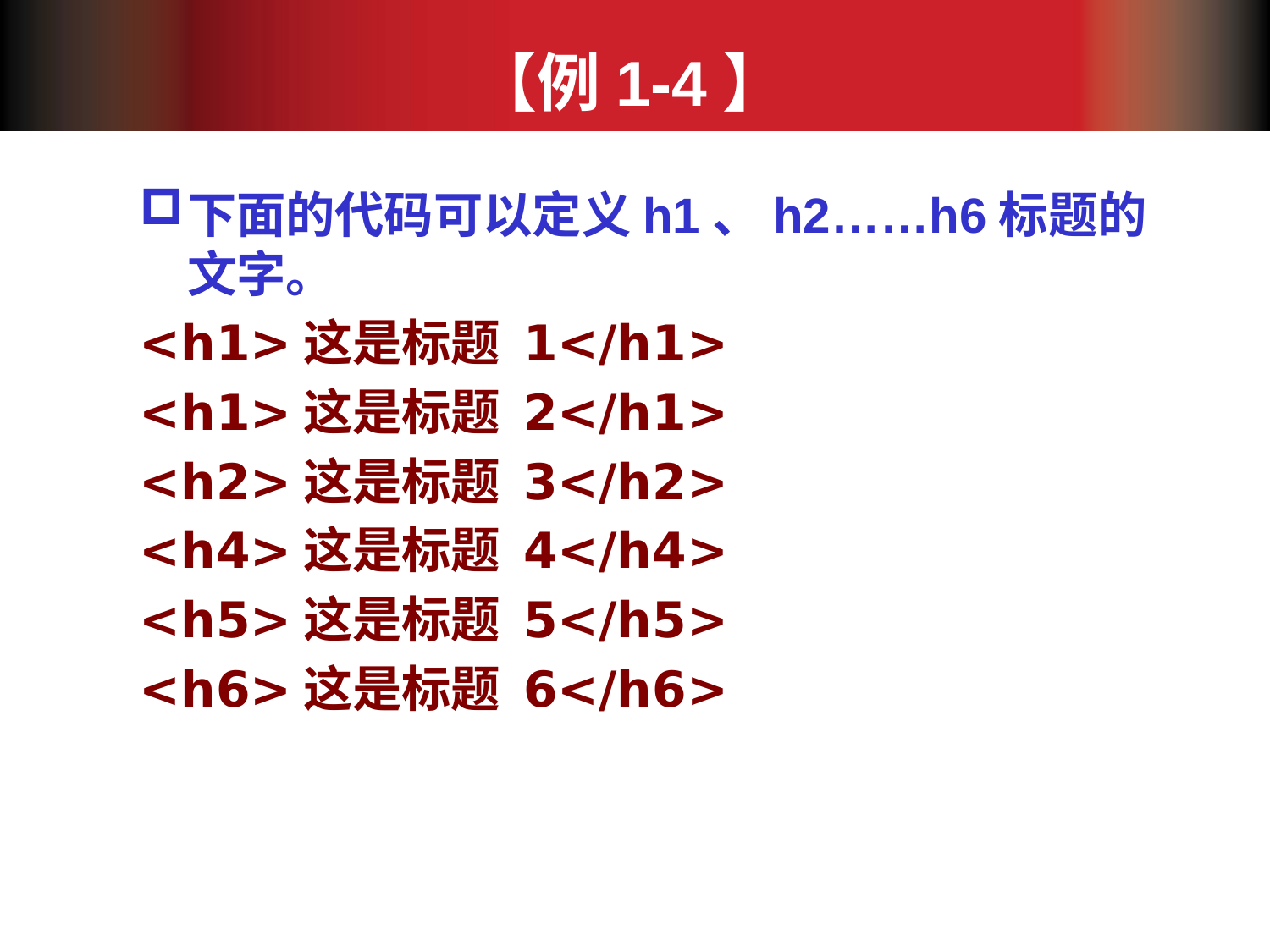

# 【例1-4】
下面的代码可以定义h1、h2……h6标题的文字。
<h1>这是标题 1</h1>
<h1>这是标题 2</h1>
<h2>这是标题 3</h2>
<h4>这是标题 4</h4>
<h5>这是标题 5</h5>
<h6>这是标题 6</h6>